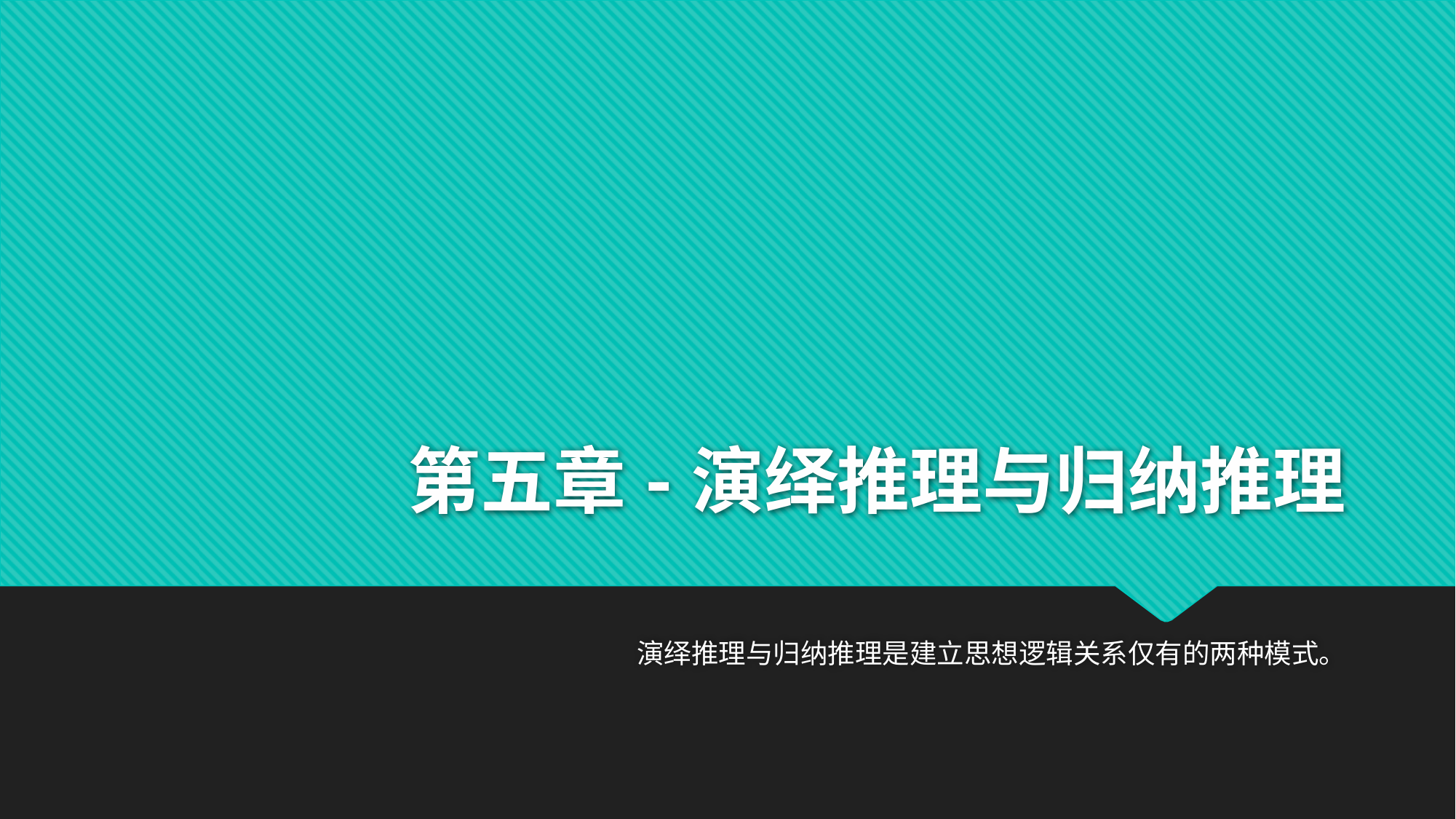

# 第五章-演绎推理与归纳推理
演绎推理与归纳推理是建立思想逻辑关系仅有的两种模式。